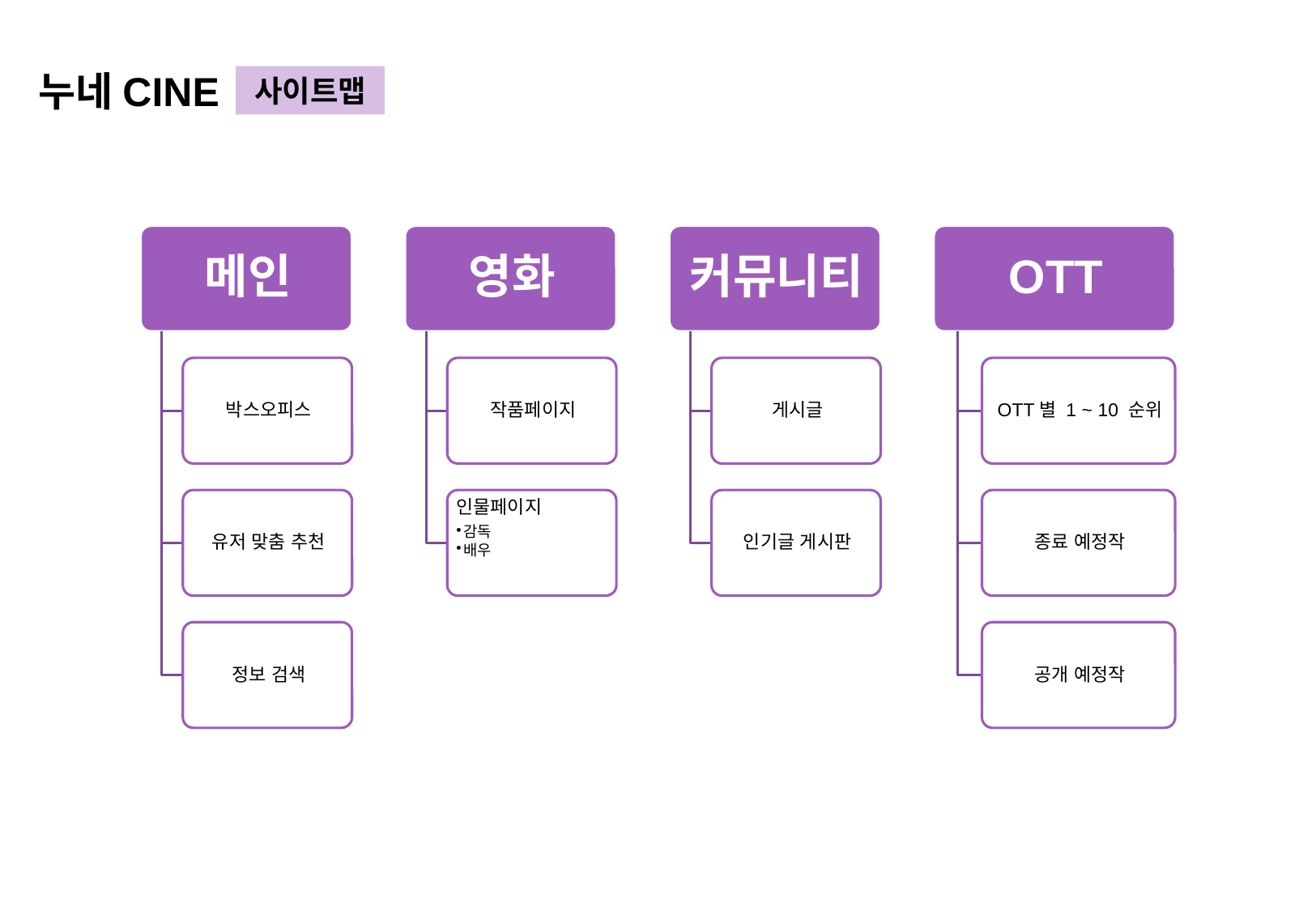

누네CINE
사이트맵
메인
박스오피스
유저 맞춤 추천
정보 검색
영화
작품페이지
인물페이지
감독
배우
커뮤니티
게시글
인기글 게시판
OTT
OTT별 1 ~ 10 순위
종료 예정작
공개 예정작